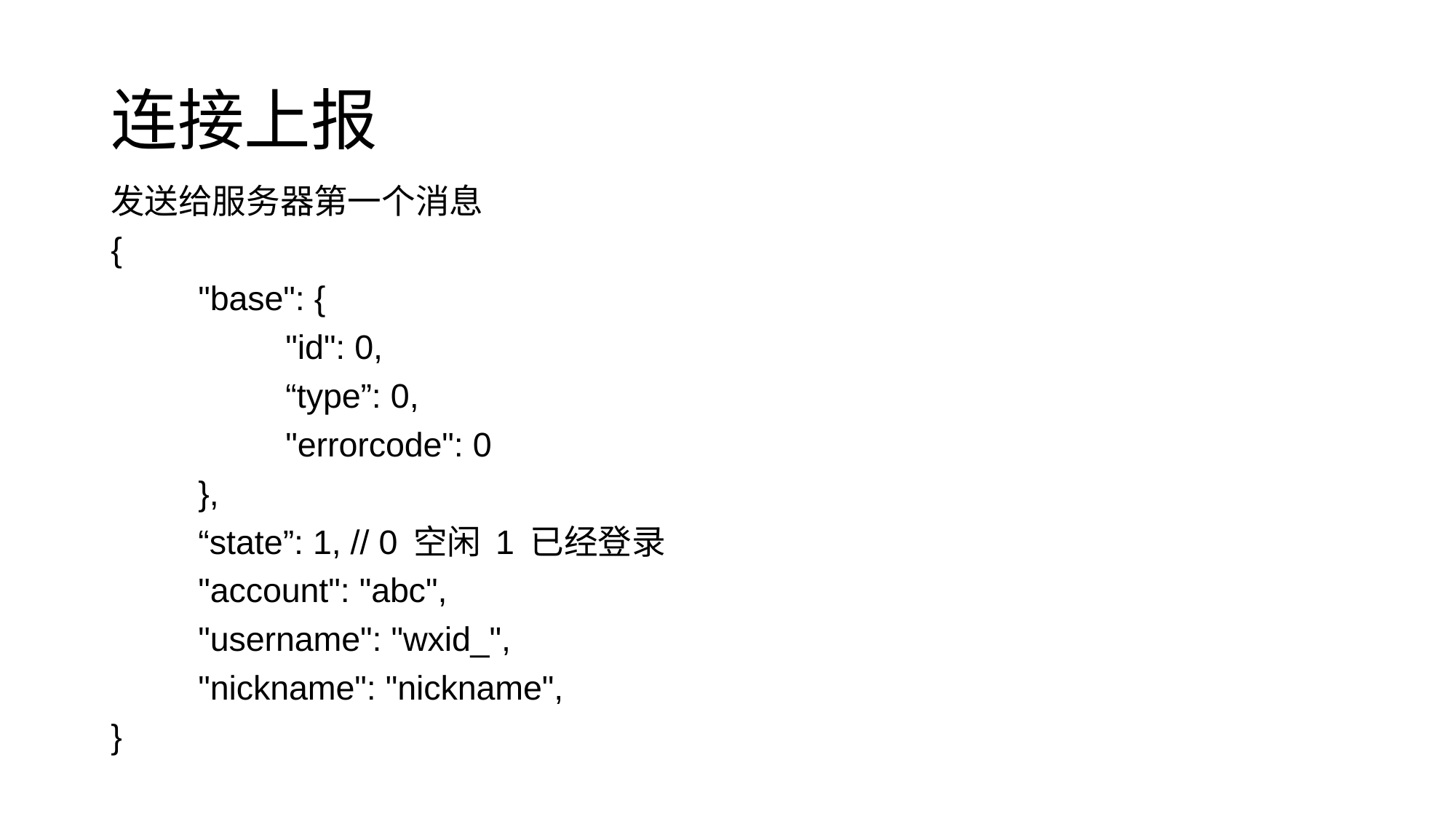

# 连接上报
发送给服务器第一个消息
{
	"base": {
		"id": 0,
		“type”: 0,
		"errorcode": 0
	},
	“state”: 1, // 0 空闲 1 已经登录
	"account": "abc",
	"username": "wxid_",
	"nickname": "nickname",
}